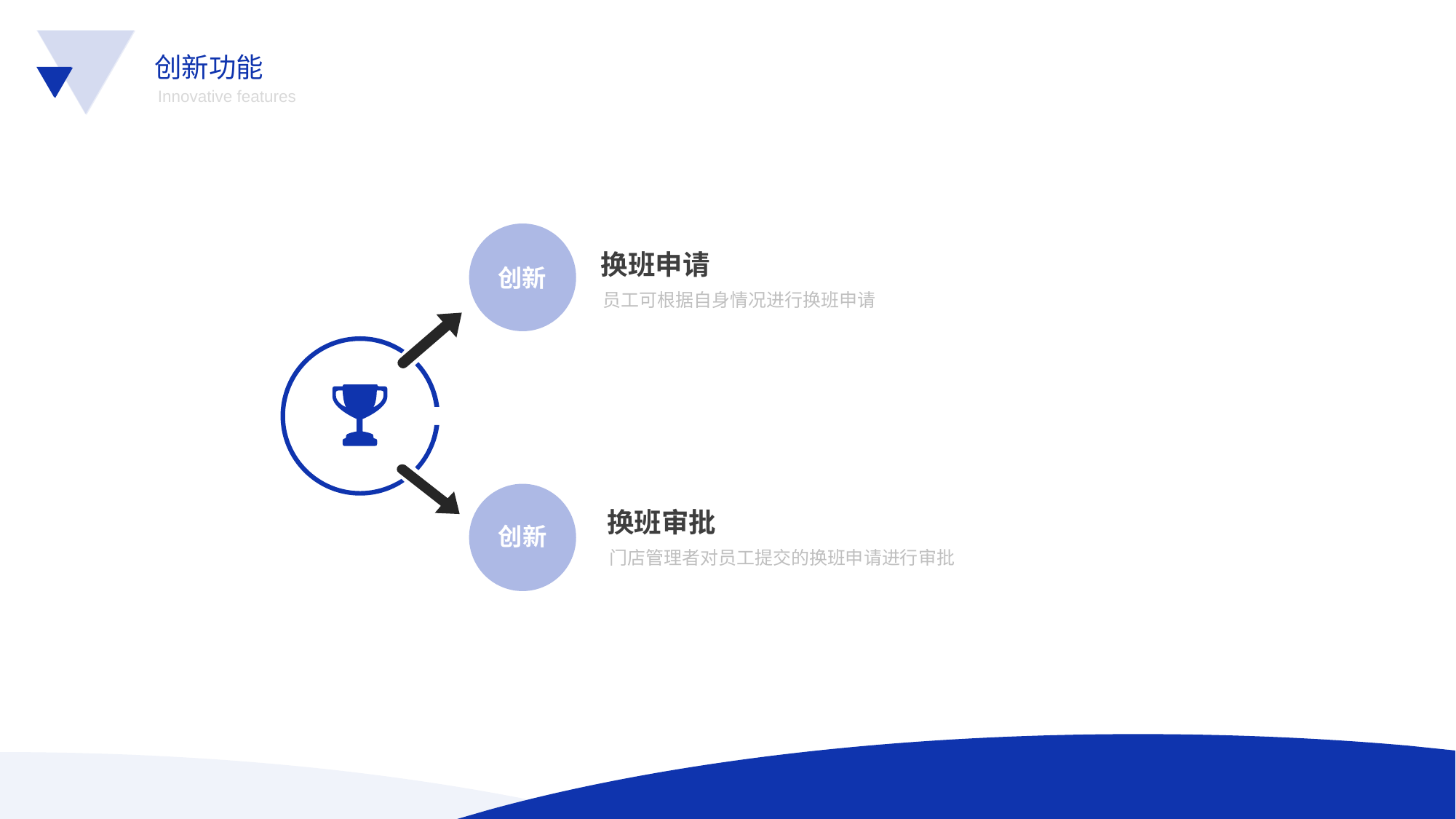

创新功能
Innovative features

创新

输入
标题

创新
换班申请
员工可根据自身情况进行换班申请
换班审批
门店管理者对员工提交的换班申请进行审批